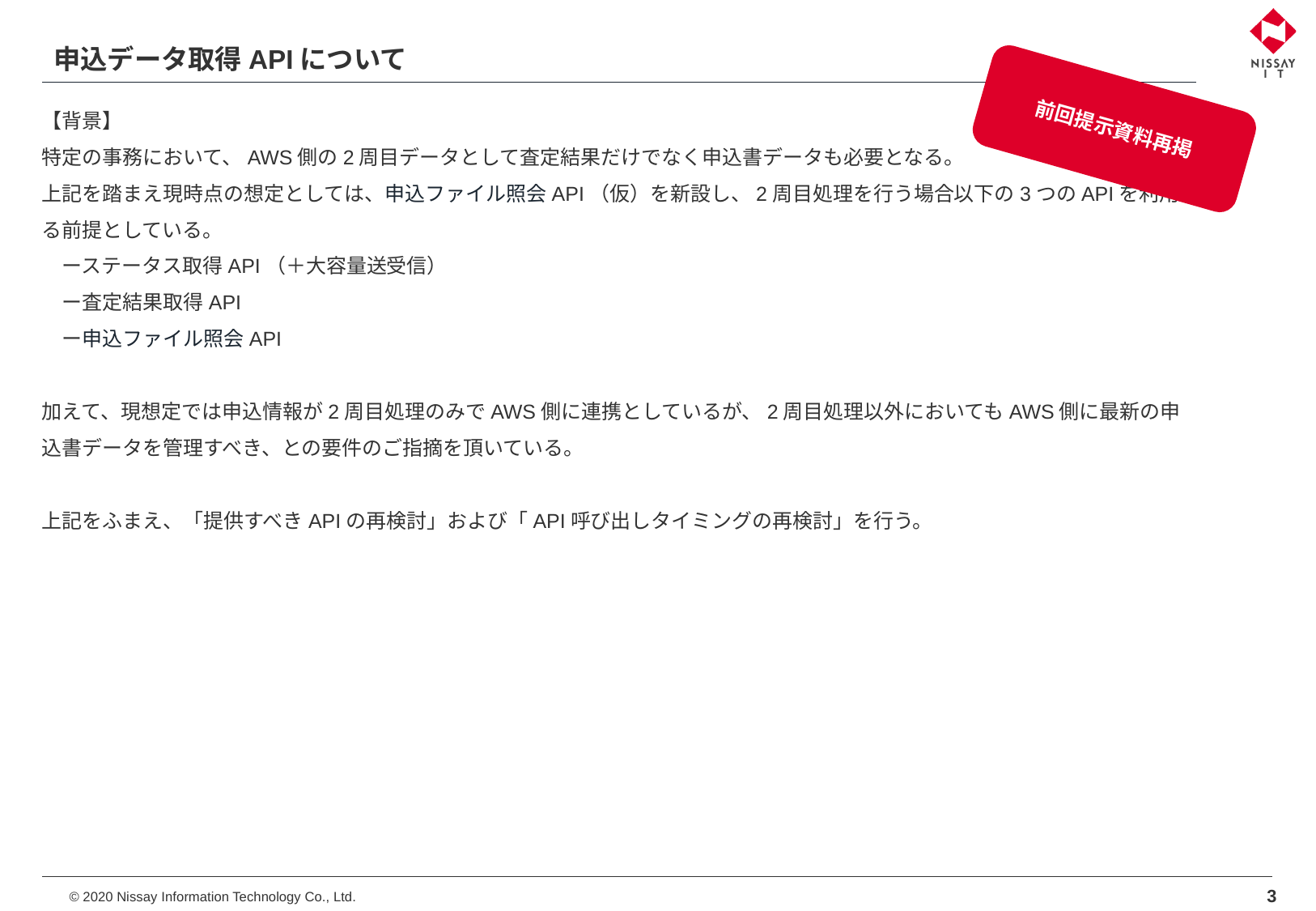

# 申込データ取得APIについて
前回提示資料再掲
【背景】
特定の事務において、AWS側の2周目データとして査定結果だけでなく申込書データも必要となる。
上記を踏まえ現時点の想定としては、申込ファイル照会API（仮）を新設し、2周目処理を行う場合以下の3つのAPIを利用する前提としている。
　ーステータス取得API（＋大容量送受信）
　ー査定結果取得API
　ー申込ファイル照会API

加えて、現想定では申込情報が2周目処理のみでAWS側に連携としているが、2周目処理以外においてもAWS側に最新の申込書データを管理すべき、との要件のご指摘を頂いている。

上記をふまえ、「提供すべきAPIの再検討」および「API呼び出しタイミングの再検討」を行う。

3